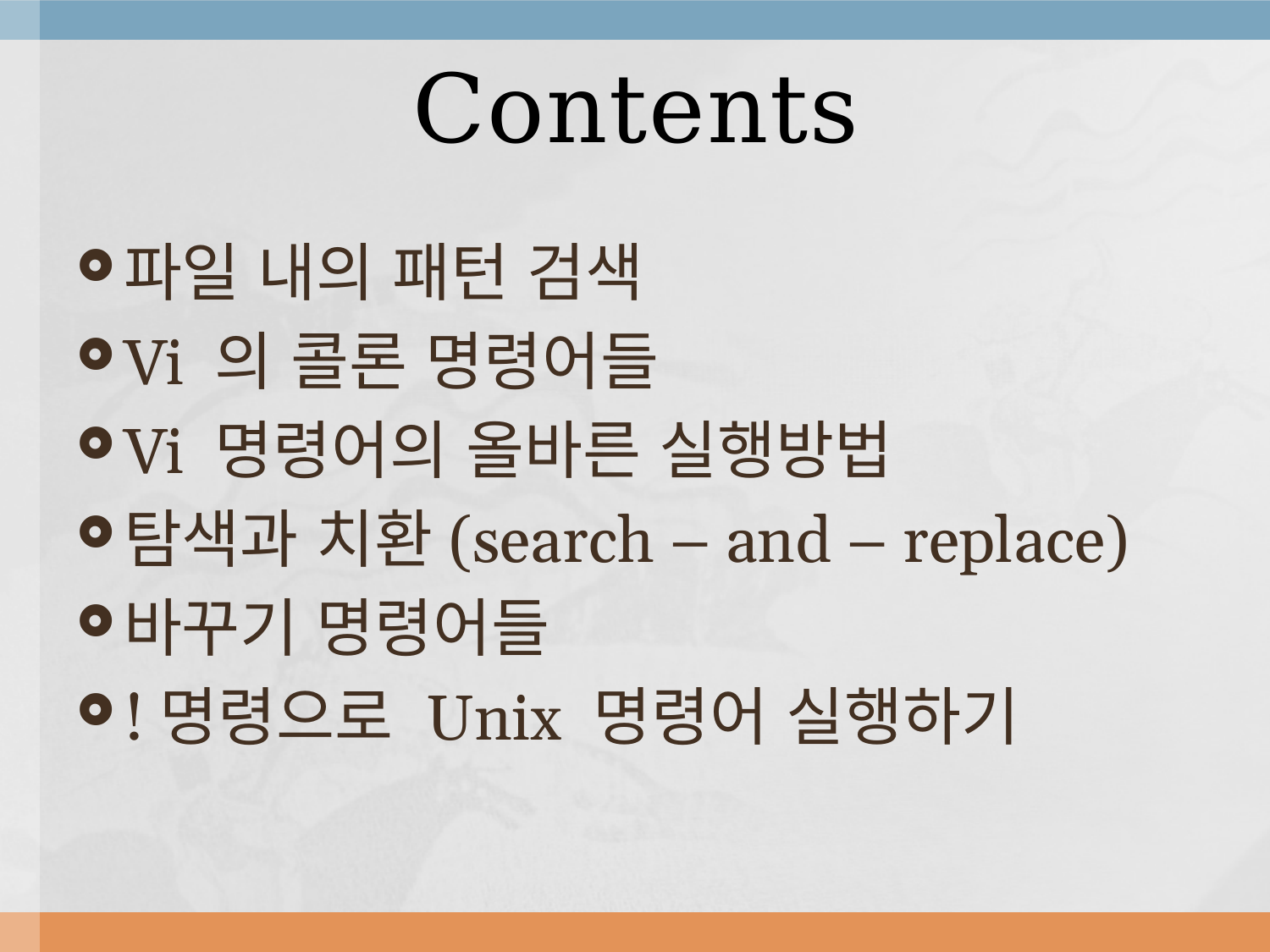

# Contents
파일 내의 패턴 검색
Vi 의 콜론 명령어들
Vi 명령어의 올바른 실행방법
탐색과 치환(search – and – replace)
바꾸기 명령어들
!명령으로 Unix 명령어 실행하기